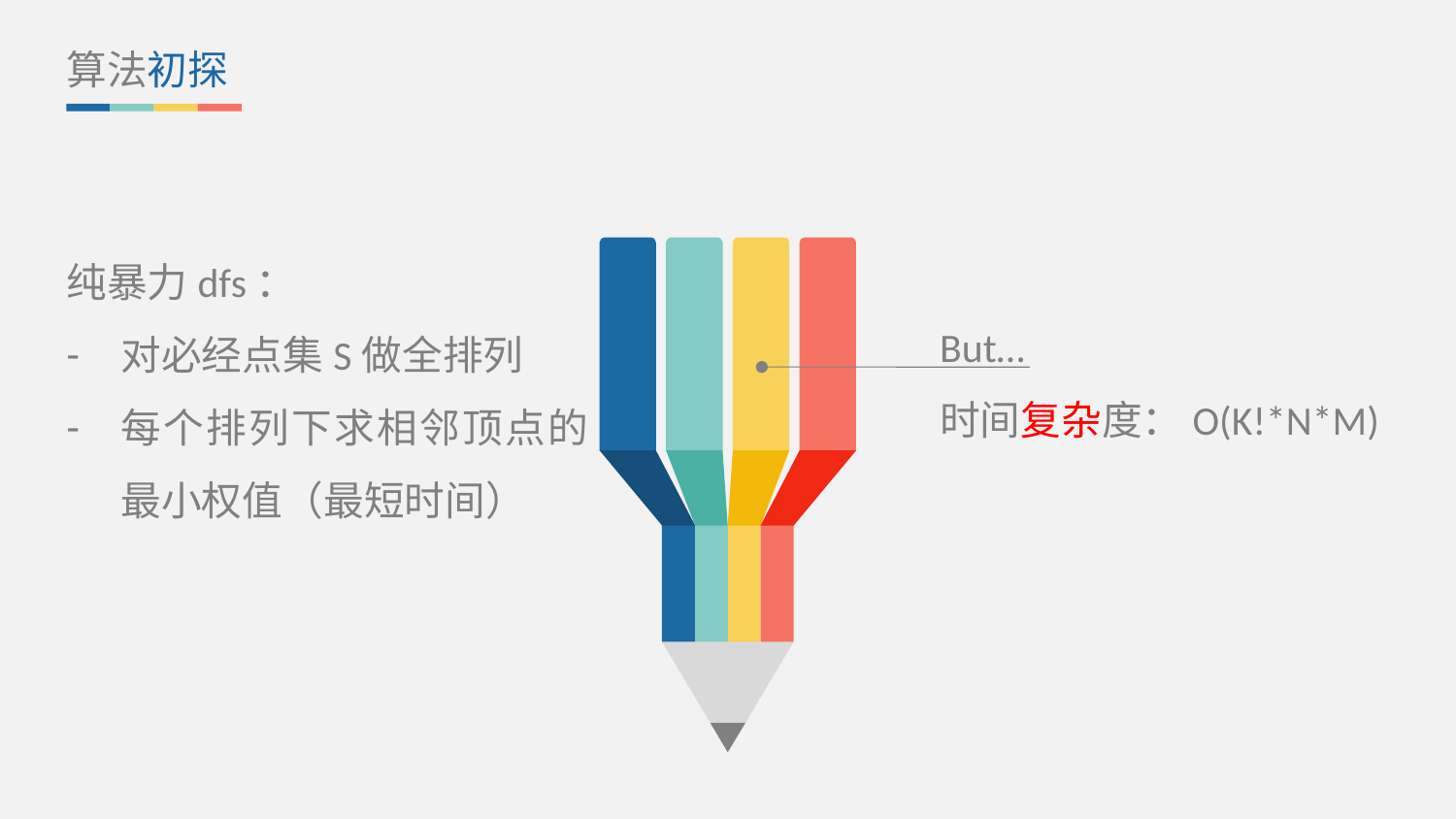

算法初探

纯暴力dfs：
对必经点集S做全排列
每个排列下求相邻顶点的最小权值（最短时间）

But…
时间复杂度：O(K!*N*M)